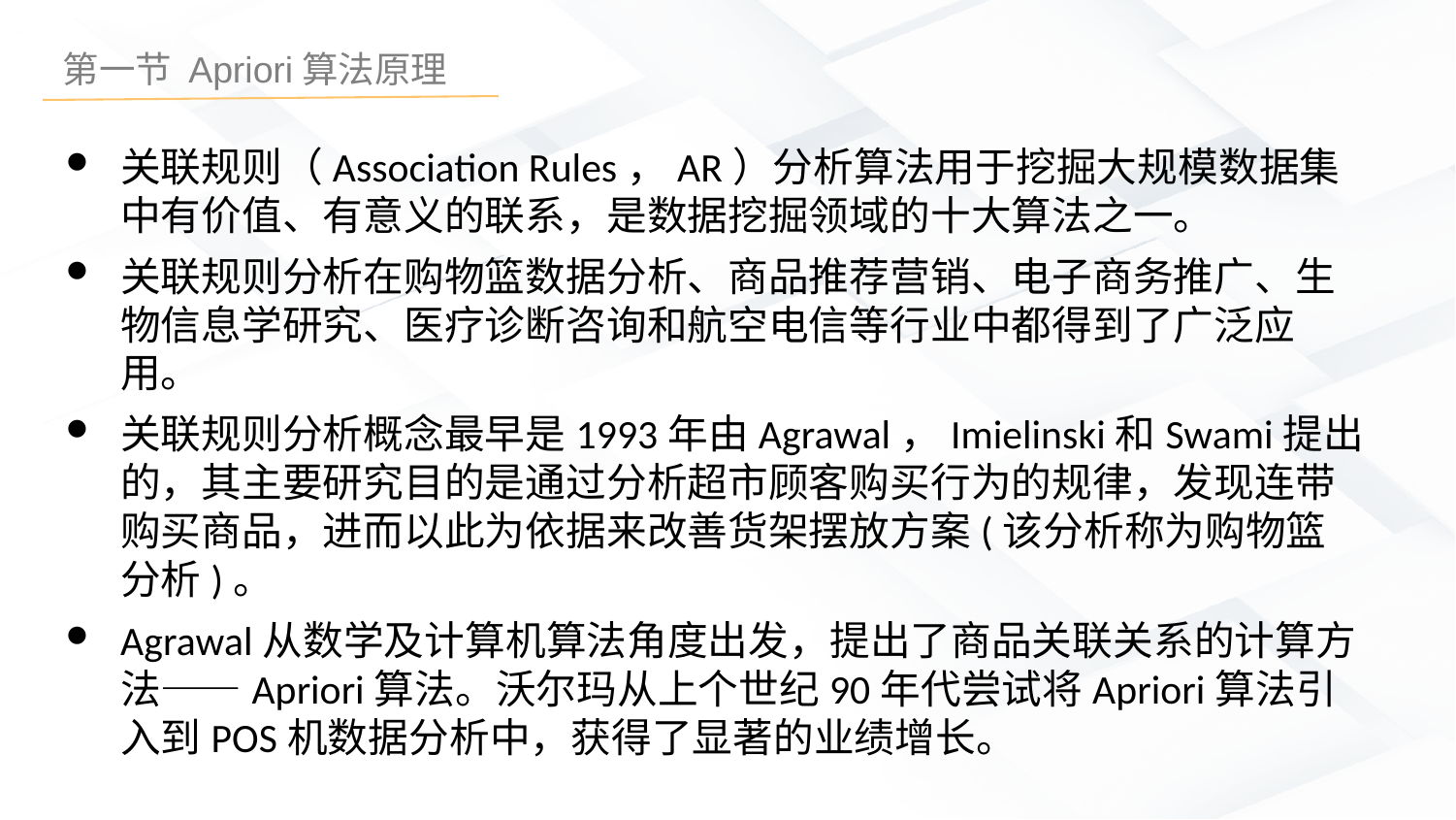

关联规则（Association Rules，AR）分析算法用于挖掘大规模数据集中有价值、有意义的联系，是数据挖掘领域的十大算法之一。
关联规则分析在购物篮数据分析、商品推荐营销、电子商务推广、生物信息学研究、医疗诊断咨询和航空电信等行业中都得到了广泛应用。
关联规则分析概念最早是1993年由Agrawal，Imielinski和Swami提出的，其主要研究目的是通过分析超市顾客购买行为的规律，发现连带购买商品，进而以此为依据来改善货架摆放方案(该分析称为购物篮分析)。
Agrawal从数学及计算机算法角度出发，提出了商品关联关系的计算方法——Apriori算法。沃尔玛从上个世纪90年代尝试将Apriori算法引入到POS机数据分析中，获得了显著的业绩增长。